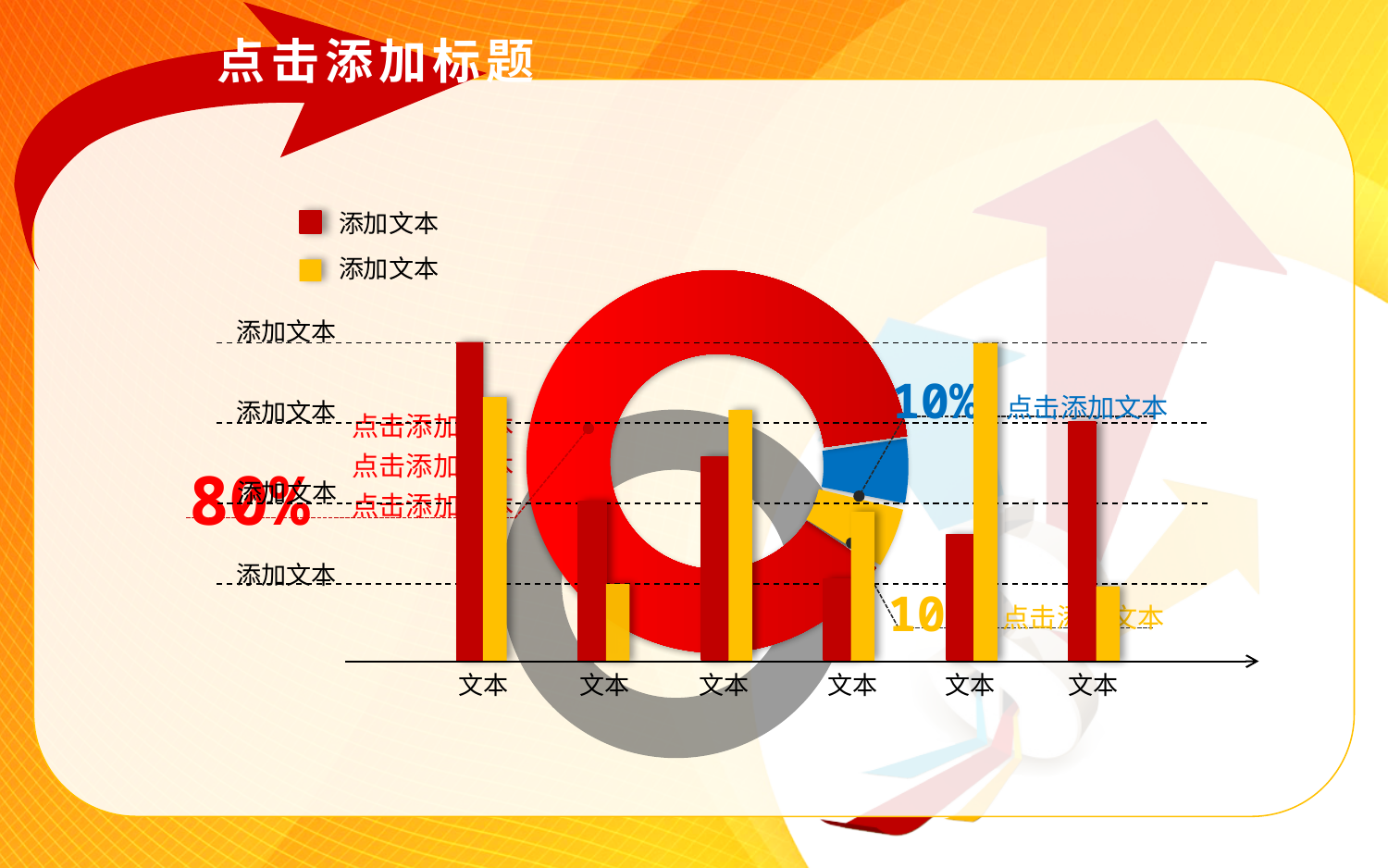

点击添加标题
添加文本

添加文本

添加文本

添加文本

添加文本

添加文本
文本
文本
文本
文本
文本
文本

10%
点击添加文本
点击添加文本
点击添加文本
点击添加文本
80%
10%
点击添加文本